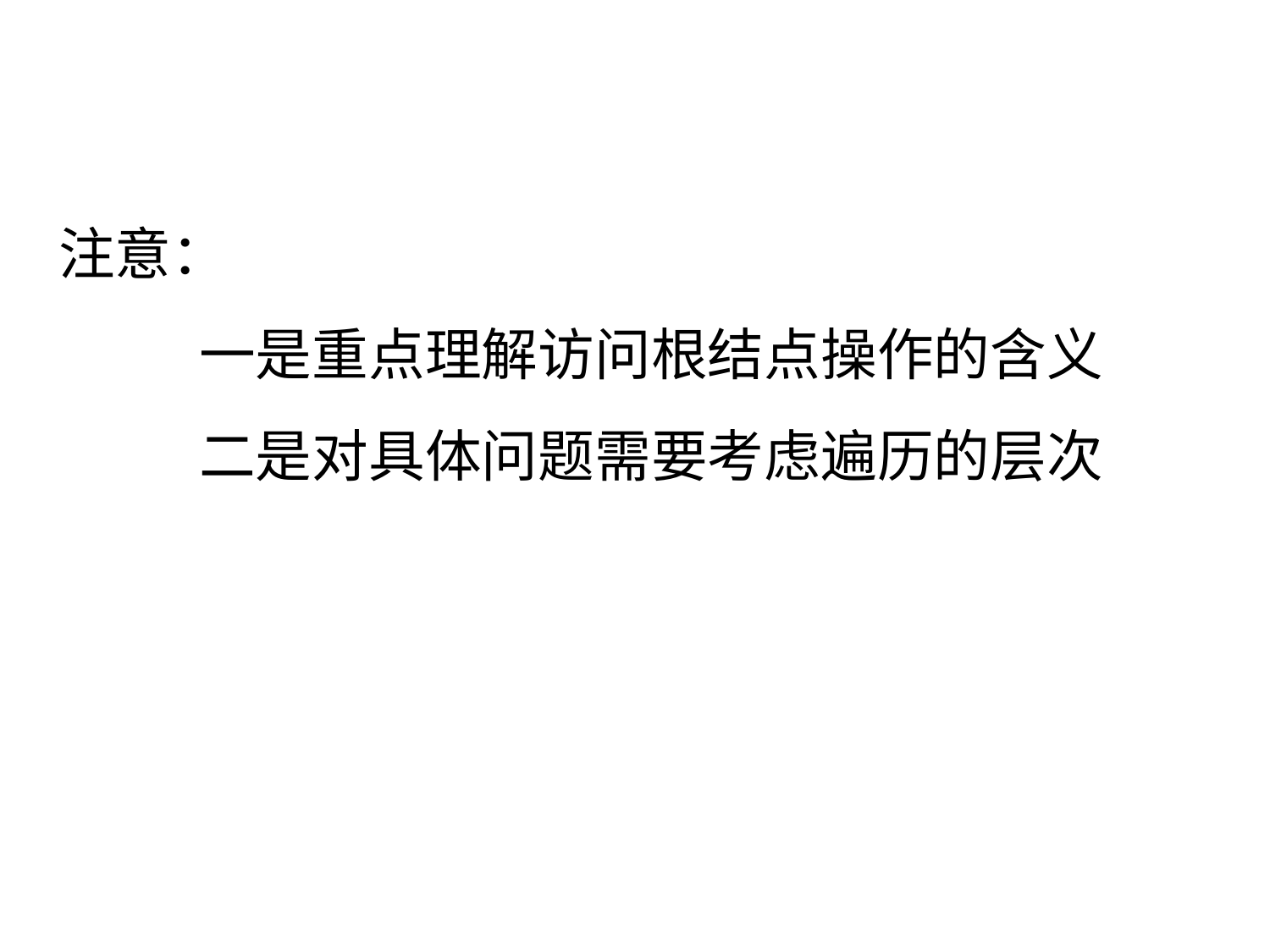

注意：
          一是重点理解访问根结点操作的含义
          二是对具体问题需要考虑遍历的层次
浏览器
电梯
53